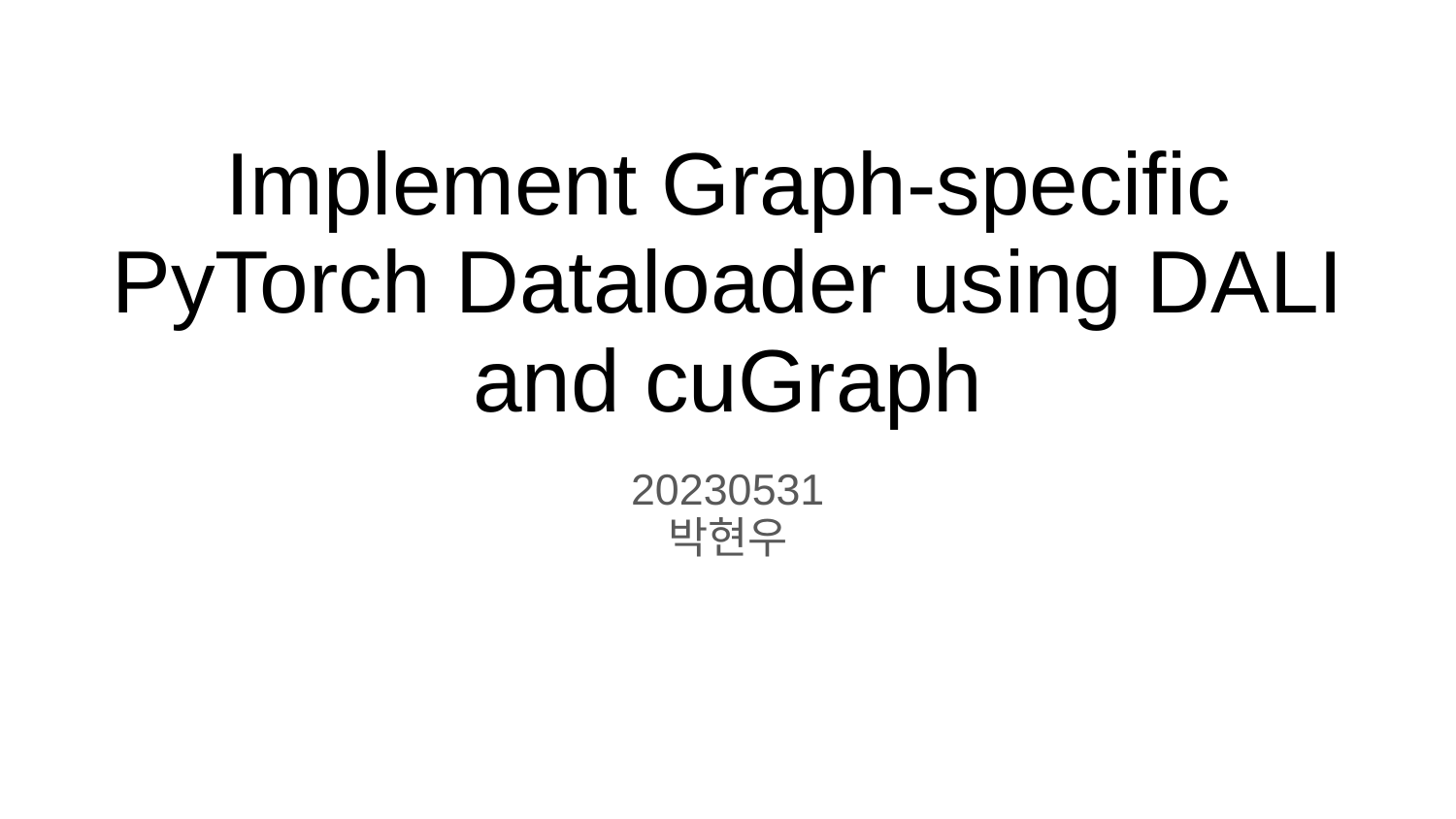

# Implement Graph-specific PyTorch Dataloader using DALI and cuGraph
20230531
박현우